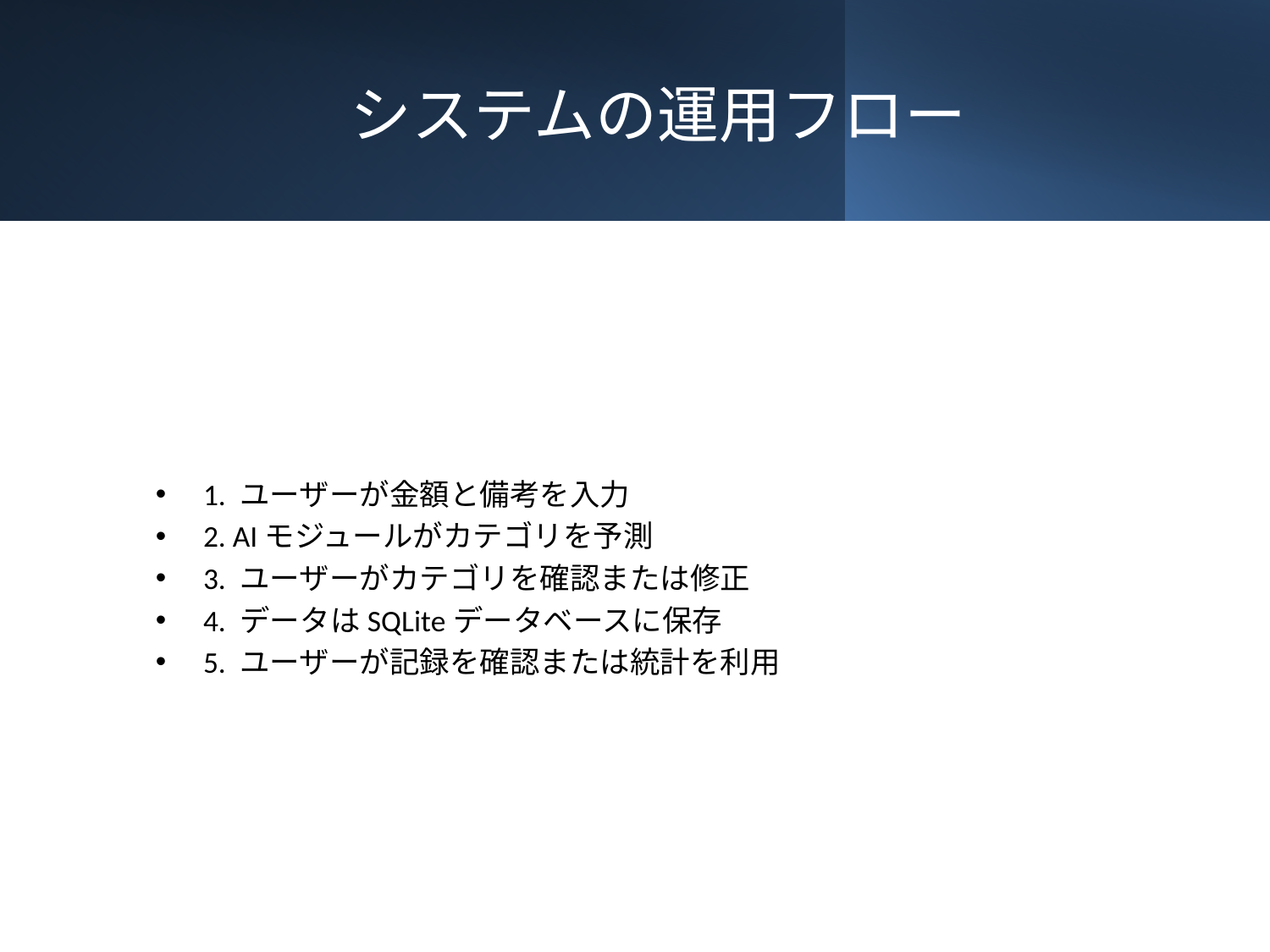

# システムの運用フロー
1. ユーザーが金額と備考を入力
2. AIモジュールがカテゴリを予測
3. ユーザーがカテゴリを確認または修正
4. データはSQLiteデータベースに保存
5. ユーザーが記録を確認または統計を利用